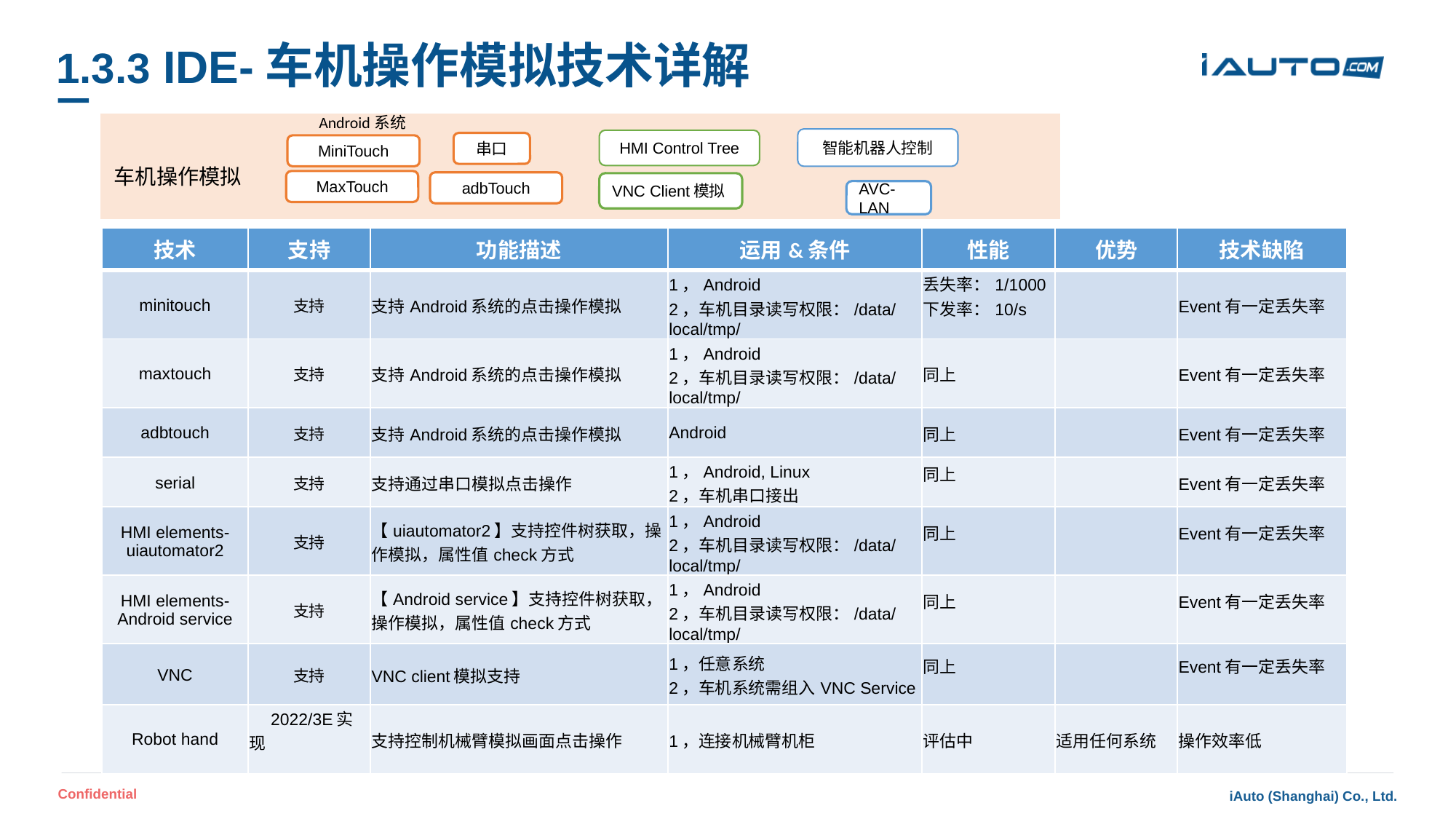

# 1.3.3 IDE-车机操作模拟技术详解
Android系统

智能机器人控制
HMI Control Tree
串口
MiniTouch
车机操作模拟
MaxTouch
adbTouch
VNC Client模拟
AVC-LAN
| 技术 | 支持 | 功能描述 | 运用&条件 | 性能 | 优势 | 技术缺陷 |
| --- | --- | --- | --- | --- | --- | --- |
| minitouch | 支持 | 支持Android系统的点击操作模拟 | 1，Android 2，车机目录读写权限：/data/local/tmp/ | 丢失率：1/1000 下发率：10/s |  | Event有一定丢失率 |
| maxtouch | 支持 | 支持Android系统的点击操作模拟 | 1，Android 2，车机目录读写权限：/data/local/tmp/ | 同上 |  | Event有一定丢失率 |
| adbtouch | 支持 | 支持Android系统的点击操作模拟 | Android | 同上 |  | Event有一定丢失率 |
| serial | 支持 | 支持通过串口模拟点击操作 | 1，Android, Linux 2，车机串口接出 | 同上 |  | Event有一定丢失率 |
| HMI elements-uiautomator2 | 支持 | 【uiautomator2】支持控件树获取，操作模拟，属性值check方式 | 1，Android 2，车机目录读写权限：/data/local/tmp/ | 同上 |  | Event有一定丢失率 |
| HMI elements-Android service | 支持 | 【Android service】支持控件树获取，操作模拟，属性值check方式 | 1，Android 2，车机目录读写权限：/data/local/tmp/ | 同上 |  | Event有一定丢失率 |
| VNC | 支持 | VNC client模拟支持 | 1，任意系统 2，车机系统需组入VNC Service | 同上 |  | Event有一定丢失率 |
| Robot hand | 2022/3E实现 | 支持控制机械臂模拟画面点击操作 | 1，连接机械臂机柜 | 评估中 | 适用任何系统 | 操作效率低 |